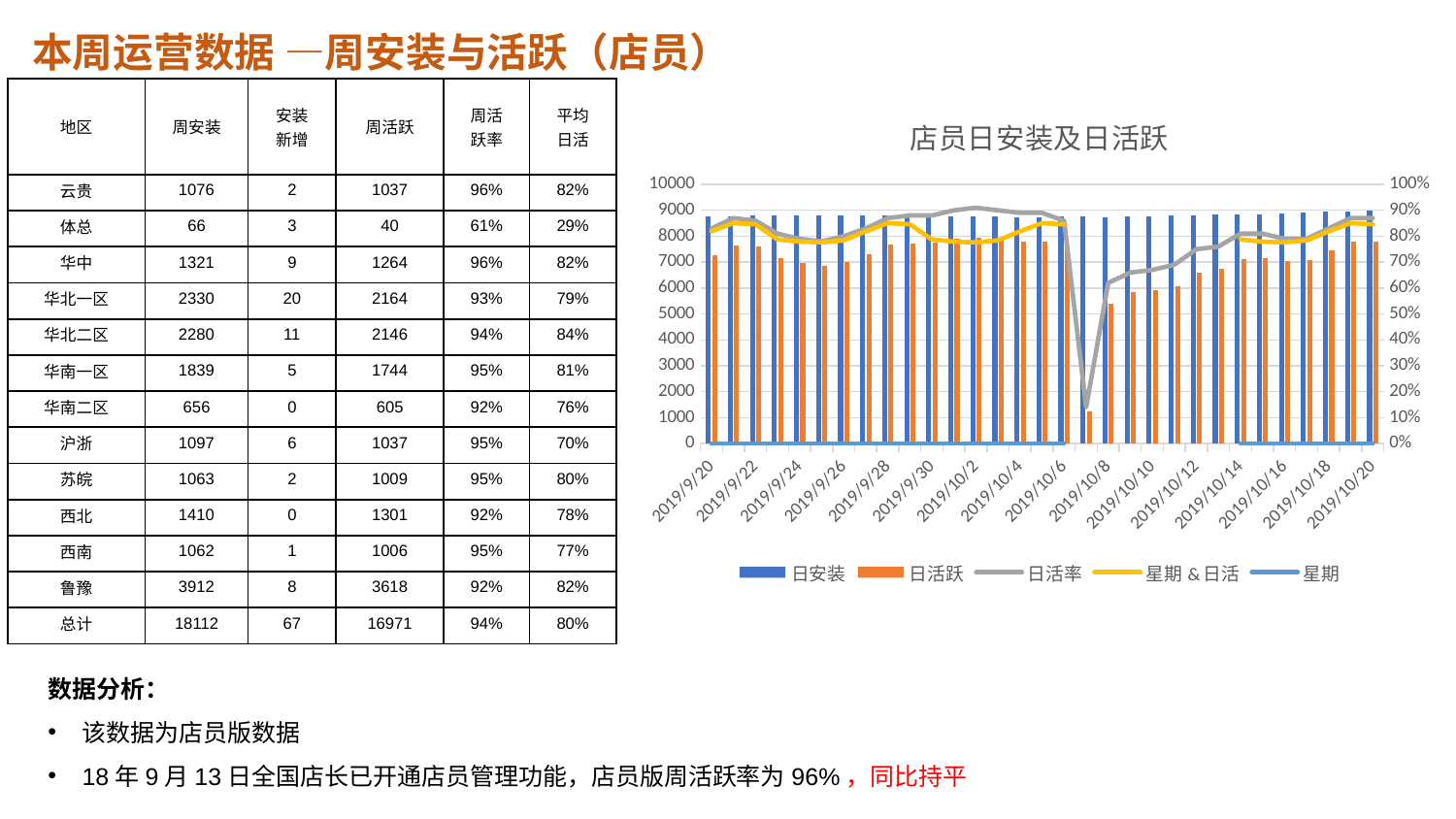

本周运营数据 —周安装与活跃（店员）
| 地区 | 周安装 | 安装新增 | 周活跃 | 周活跃率 | 平均日活 |
| --- | --- | --- | --- | --- | --- |
| 云贵 | 1076 | 2 | 1037 | 96% | 82% |
| 体总 | 66 | 3 | 40 | 61% | 29% |
| 华中 | 1321 | 9 | 1264 | 96% | 82% |
| 华北一区 | 2330 | 20 | 2164 | 93% | 79% |
| 华北二区 | 2280 | 11 | 2146 | 94% | 84% |
| 华南一区 | 1839 | 5 | 1744 | 95% | 81% |
| 华南二区 | 656 | 0 | 605 | 92% | 76% |
| 沪浙 | 1097 | 6 | 1037 | 95% | 70% |
| 苏皖 | 1063 | 2 | 1009 | 95% | 80% |
| 西北 | 1410 | 0 | 1301 | 92% | 78% |
| 西南 | 1062 | 1 | 1006 | 95% | 77% |
| 鲁豫 | 3912 | 8 | 3618 | 92% | 82% |
| 总计 | 18112 | 67 | 16971 | 94% | 80% |

### Chart: 店员日安装及日活跃

| Category | 日安装 | 日活跃 | 日活率 | 星期&日活 | 星期 |
|---|---|---|---|---|---|
| 43728 | 8760.0 | 7281.0 | 0.83 | 0.818829489233515 | 0.0 |
| 43729 | 8774.0 | 7633.0 | 0.87 | 0.850714489056107 | 0.0 |
| 43730 | 8797.0 | 7604.0 | 0.86 | 0.846144827433188 | 0.0 |
| 43731 | 8809.0 | 7155.0 | 0.81 | 0.787707578078403 | 0.0 |
| 43732 | 8800.0 | 6970.0 | 0.79 | 0.779010852826305 | 0.0 |
| 43733 | 8794.0 | 6870.0 | 0.78 | 0.776262741326554 | 0.0 |
| 43734 | 8788.0 | 7015.0 | 0.8 | 0.783904173748147 | 0.0 |
| 43735 | 8789.0 | 7321.0 | 0.83 | 0.818829489233515 | 0.0 |
| 43736 | 8806.0 | 7676.0 | 0.87 | 0.850714489056107 | 0.0 |
| 43737 | 8786.0 | 7732.0 | 0.88 | 0.846144827433188 | 0.0 |
| 43738 | 8801.0 | 7737.0 | 0.88 | 0.787707578078403 | 0.0 |
| 43739 | 8757.0 | 7918.0 | 0.9 | 0.779010852826305 | 0.0 |
| 43740 | 8756.0 | 7943.0 | 0.91 | 0.776262741326554 | 0.0 |
| 43741 | 8771.0 | 7898.0 | 0.9 | 0.783904173748147 | 0.0 |
| 43742 | 8737.0 | 7778.0 | 0.89 | 0.818829489233515 | 0.0 |
| 43743 | 8737.0 | 7793.0 | 0.89 | 0.850714489056107 | 0.0 |
| 43744 | 8747.0 | 7524.0 | 0.86 | 0.846144827433188 | 0.0 |
| 43745 | 8747.0 | 1238.0 | 0.14 | None | None |
| 43746 | 8743.0 | 5388.0 | 0.62 | None | None |
| 43747 | 8777.0 | 5832.0 | 0.66 | None | None |
| 43748 | 8764.0 | 5909.0 | 0.67 | None | None |
| 43749 | 8805.0 | 6060.0 | 0.69 | None | None |
| 43750 | 8820.0 | 6588.0 | 0.75 | None | None |
| 43751 | 8824.0 | 6748.0 | 0.76 | None | None |
| 43752 | 8823.0 | 7111.0 | 0.81 | 0.787707578078403 | 0.0 |
| 43753 | 8845.0 | 7146.0 | 0.81 | 0.779010852826305 | 0.0 |
| 43754 | 8862.0 | 7032.0 | 0.79 | 0.776262741326554 | 0.0 |
| 43755 | 8912.0 | 7085.0 | 0.79 | 0.783904173748147 | 0.0 |
| 43756 | 8936.0 | 7448.0 | 0.83 | 0.818829489233515 | 0.0 |
| 43757 | 8964.0 | 7783.0 | 0.87 | 0.850714489056107 | 0.0 |
| 43758 | 8979.0 | 7775.0 | 0.87 | 0.846144827433188 | 0.0 |
数据分析：
该数据为店员版数据
18年9月13日全国店长已开通店员管理功能，店员版周活跃率为96%，同比持平